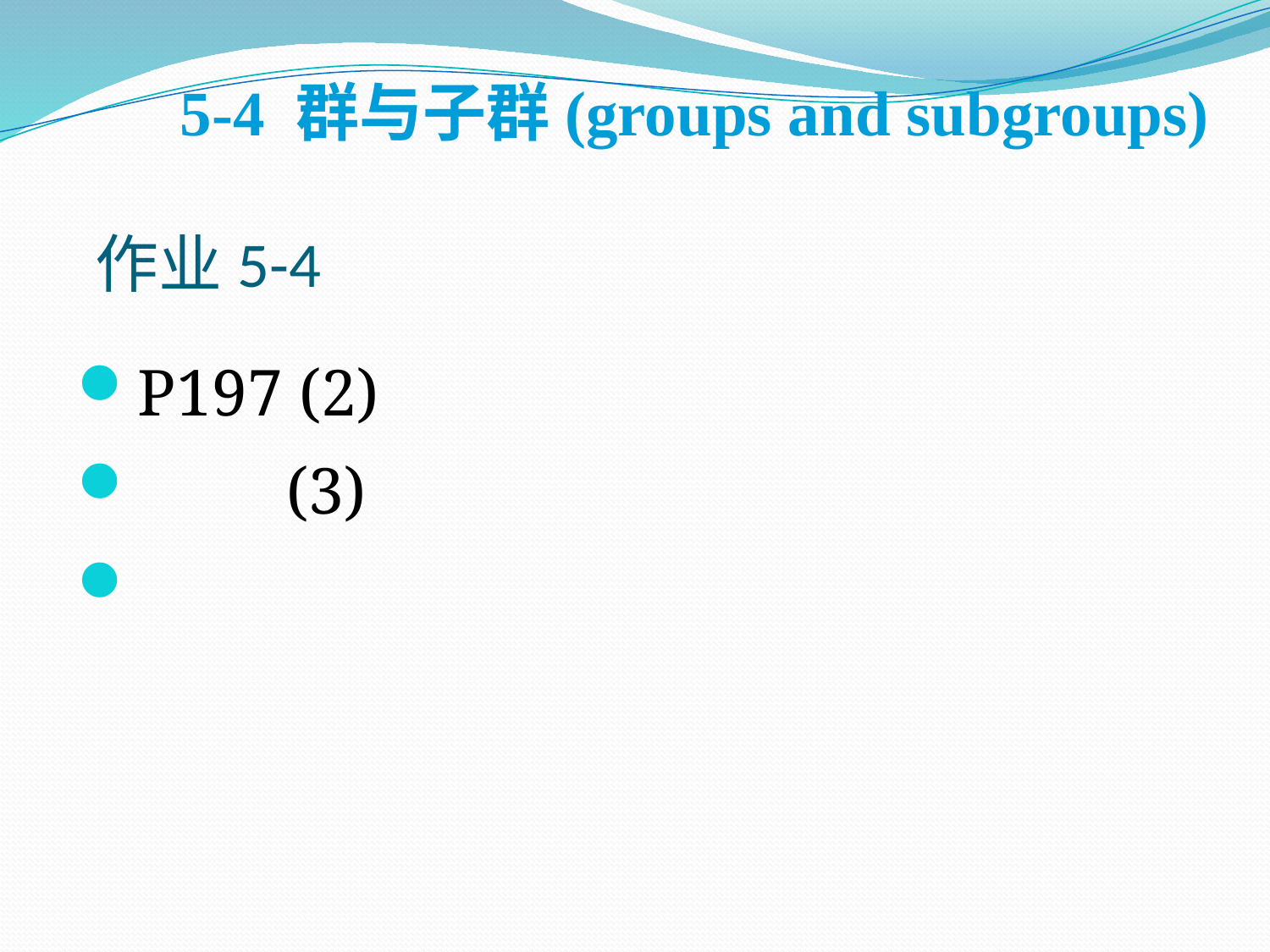

5-4 群与子群(groups and subgroups)
作业5-4
P197 (2)
         (3)